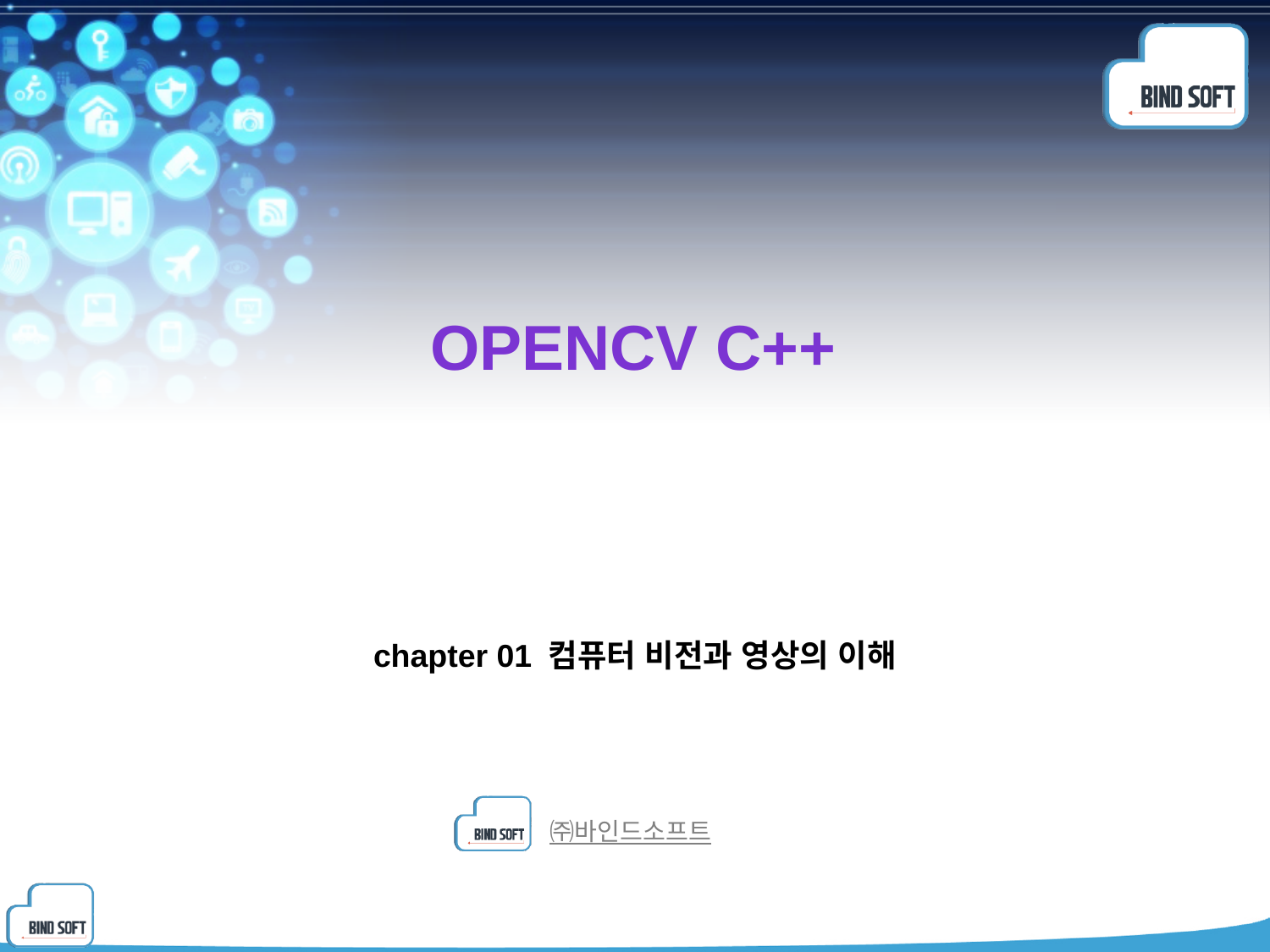

# Opencv C++
chapter 01 컴퓨터 비전과 영상의 이해